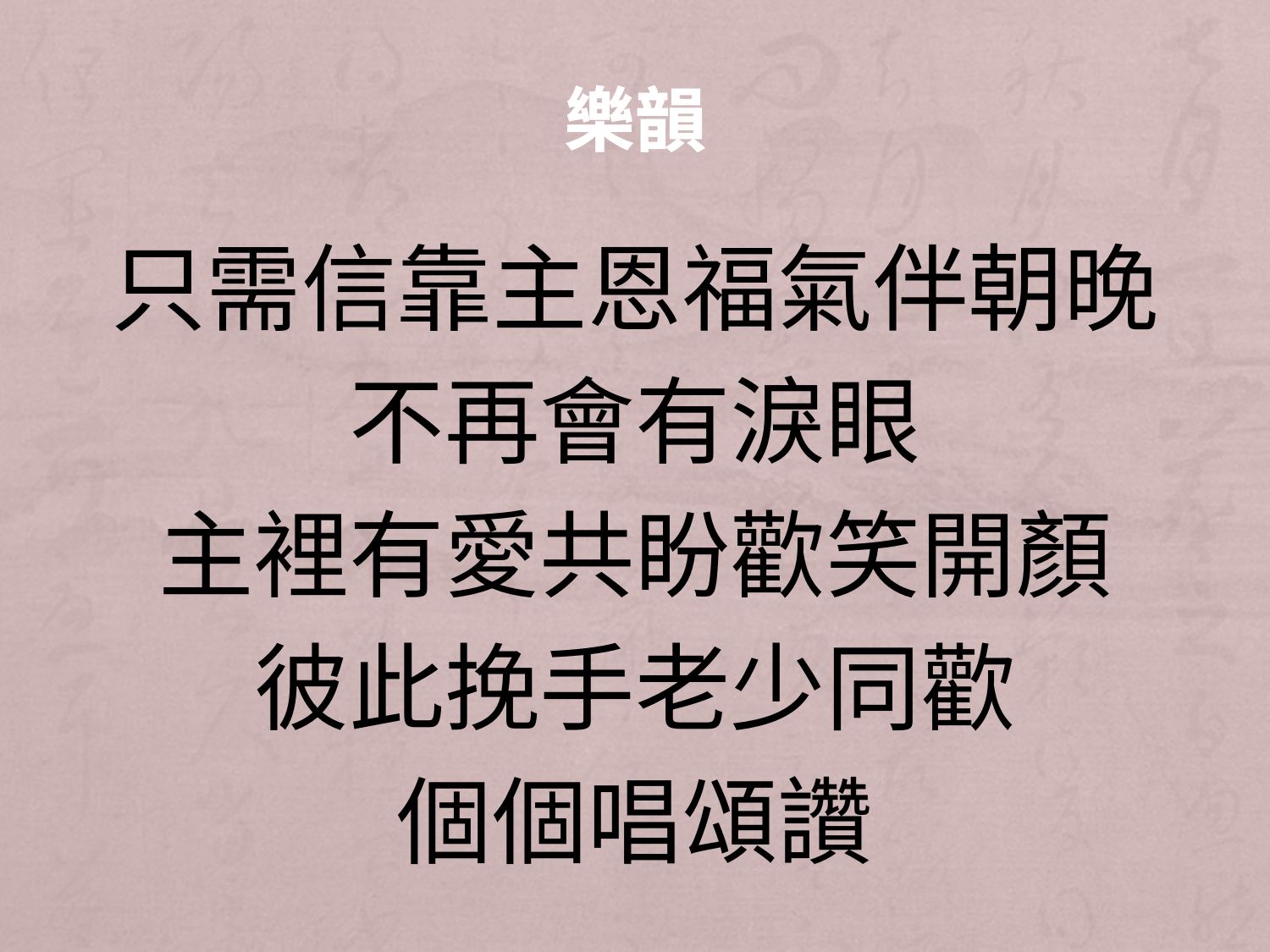

# 樂韻
只需信靠主恩福氣伴朝晚
不再會有淚眼
主裡有愛共盼歡笑開顏
彼此挽手老少同歡
個個唱頌讚